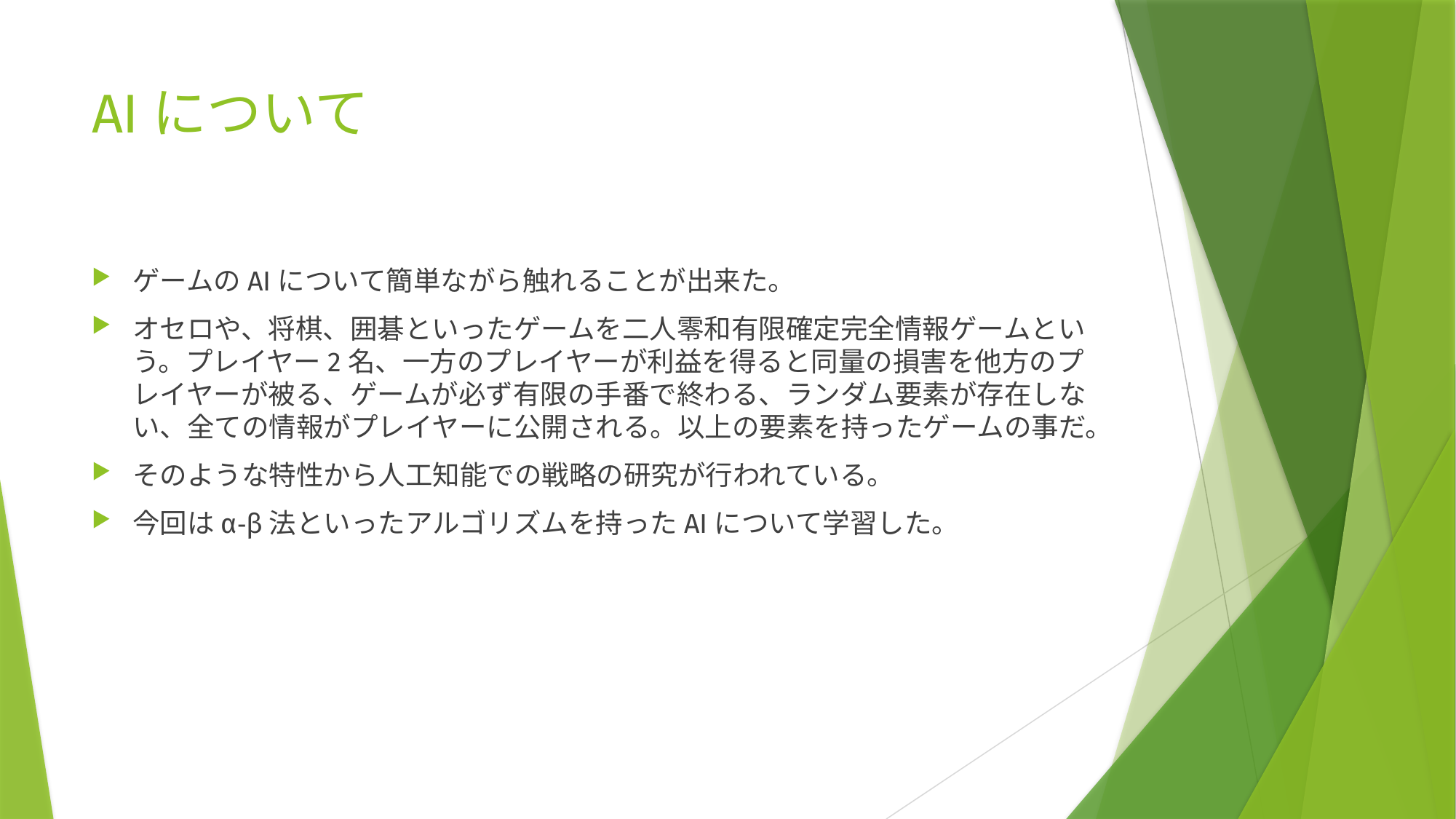

# AIについて
ゲームのAIについて簡単ながら触れることが出来た。
オセロや、将棋、囲碁といったゲームを二人零和有限確定完全情報ゲームという。プレイヤー2名、一方のプレイヤーが利益を得ると同量の損害を他方のプレイヤーが被る、ゲームが必ず有限の手番で終わる、ランダム要素が存在しない、全ての情報がプレイヤーに公開される。以上の要素を持ったゲームの事だ。
そのような特性から人工知能での戦略の研究が行われている。
今回はα‐β法といったアルゴリズムを持ったAIについて学習した。